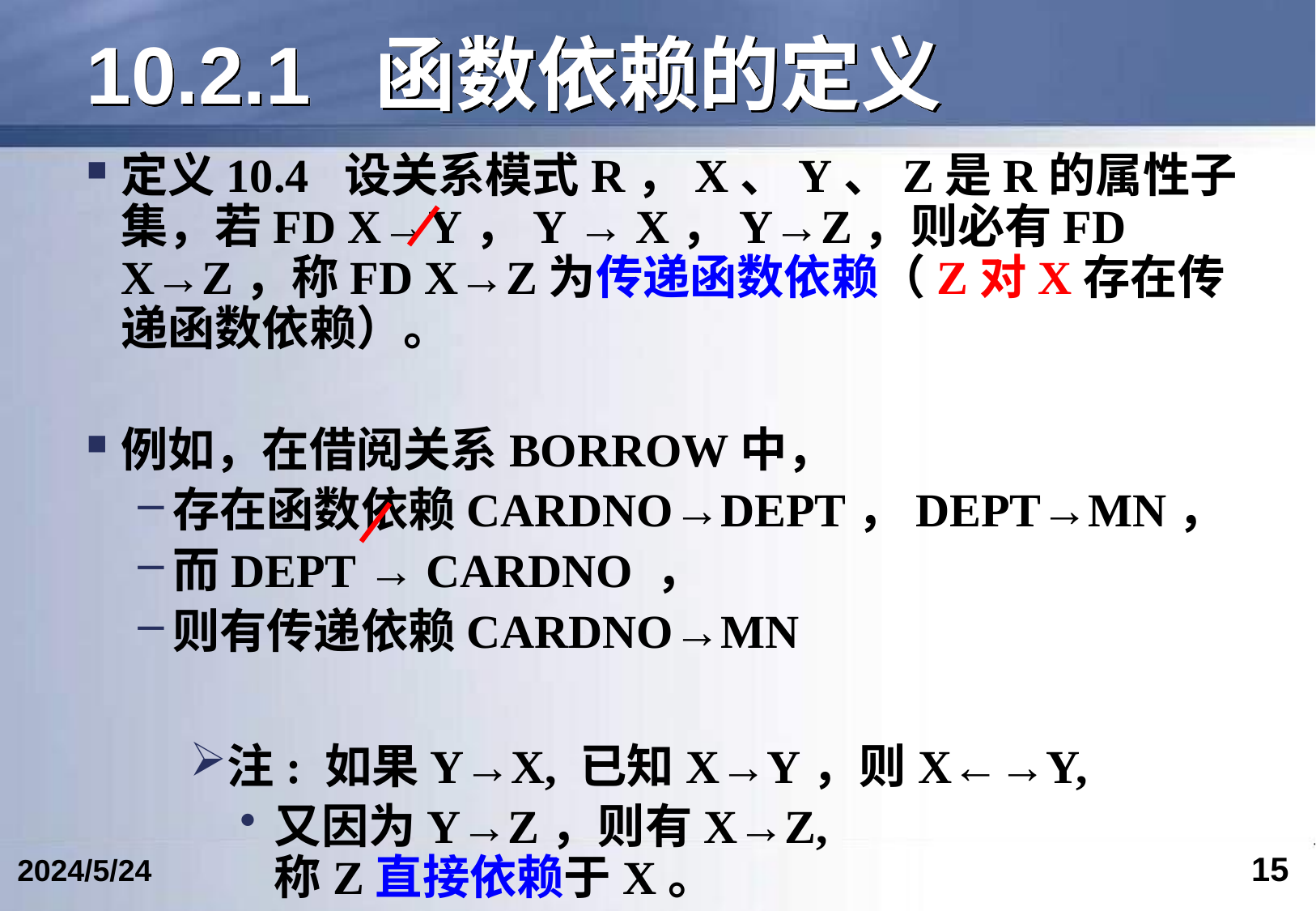

# 10.2.1  函数依赖的定义
定义10.4  设关系模式R，X、Y、Z是R的属性子集，若FD X→Y，Y → X，Y→Z，则必有FD X→Z，称FD X→Z为传递函数依赖（Z对X存在传递函数依赖）。

例如，在借阅关系BORROW中，
存在函数依赖CARDNO→DEPT，DEPT→MN，
而DEPT → CARDNO ，
则有传递依赖CARDNO→MN

注: 如果Y→X, 已知X→Y，则X←→Y,
又因为Y→Z，则有X→Z,
称Z直接依赖于X。

15
2024/5/24